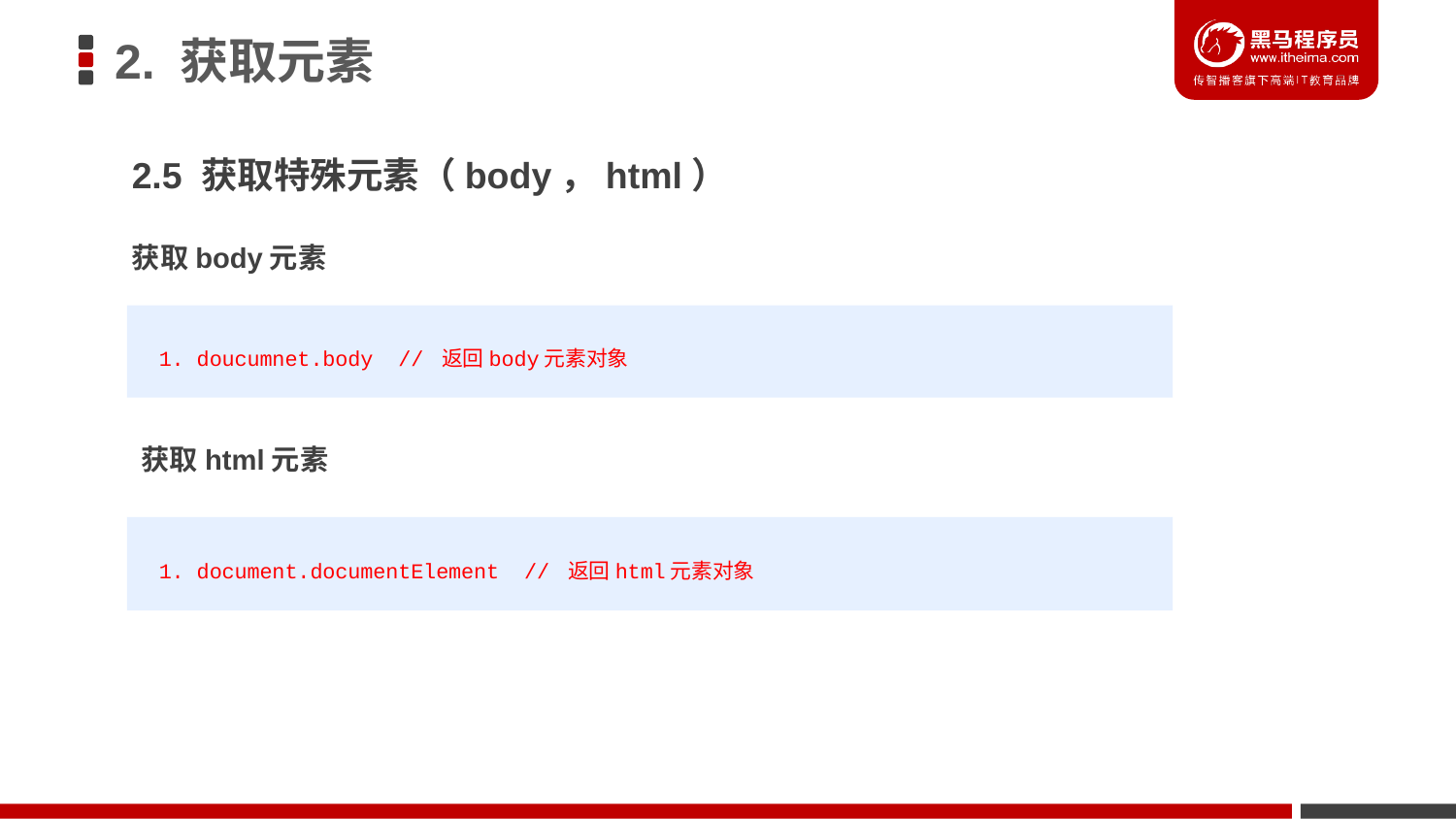

# 2. 获取元素
2.5 获取特殊元素（body，html）
获取body元素
1. doucumnet.body  // 返回body元素对象
获取html元素
1. document.documentElement  // 返回html元素对象